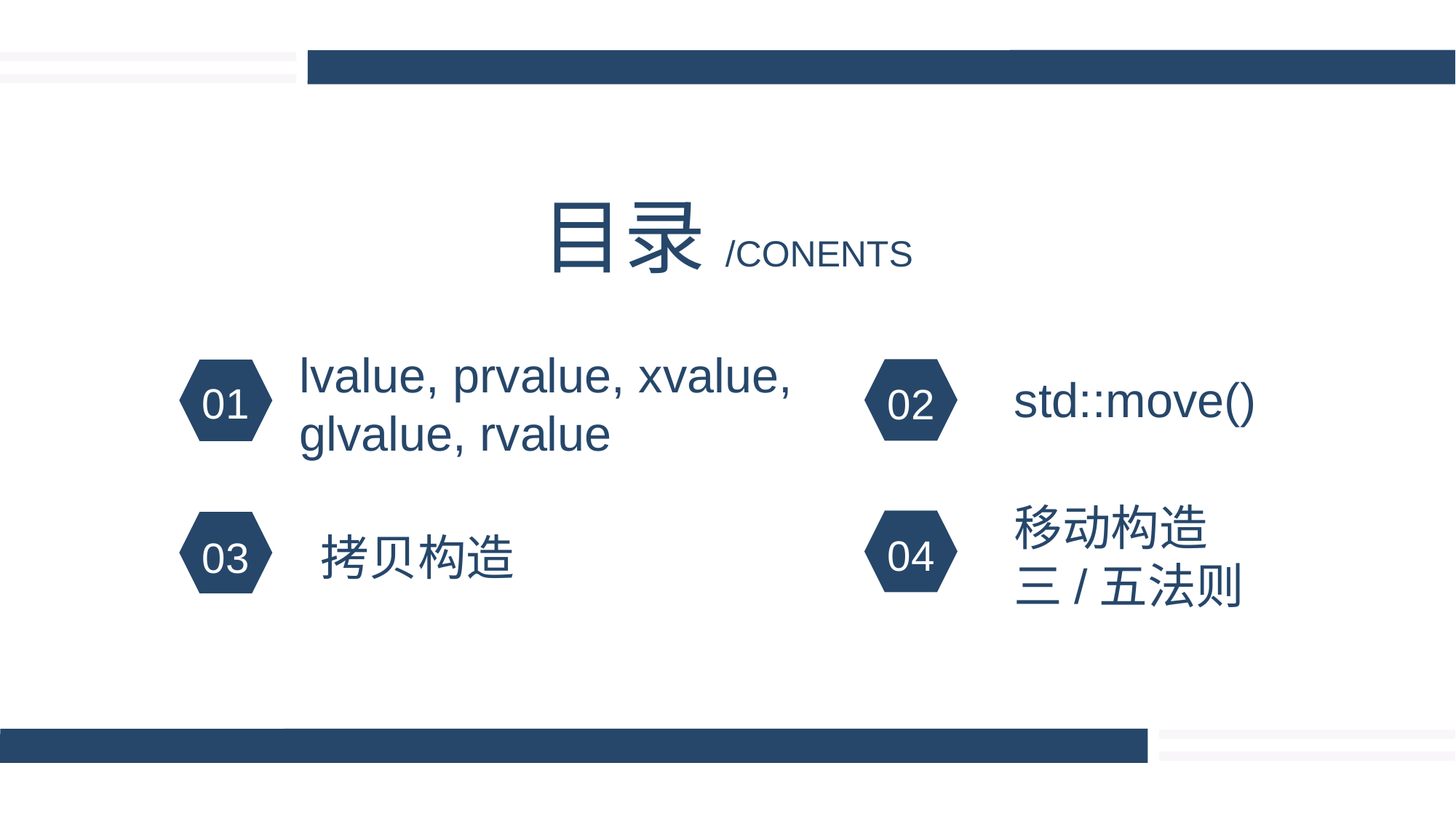

目录/CONENTS
lvalue, prvalue, xvalue, glvalue, rvalue

std::move()
01
02
移动构造
三/五法则

拷贝构造
04
03